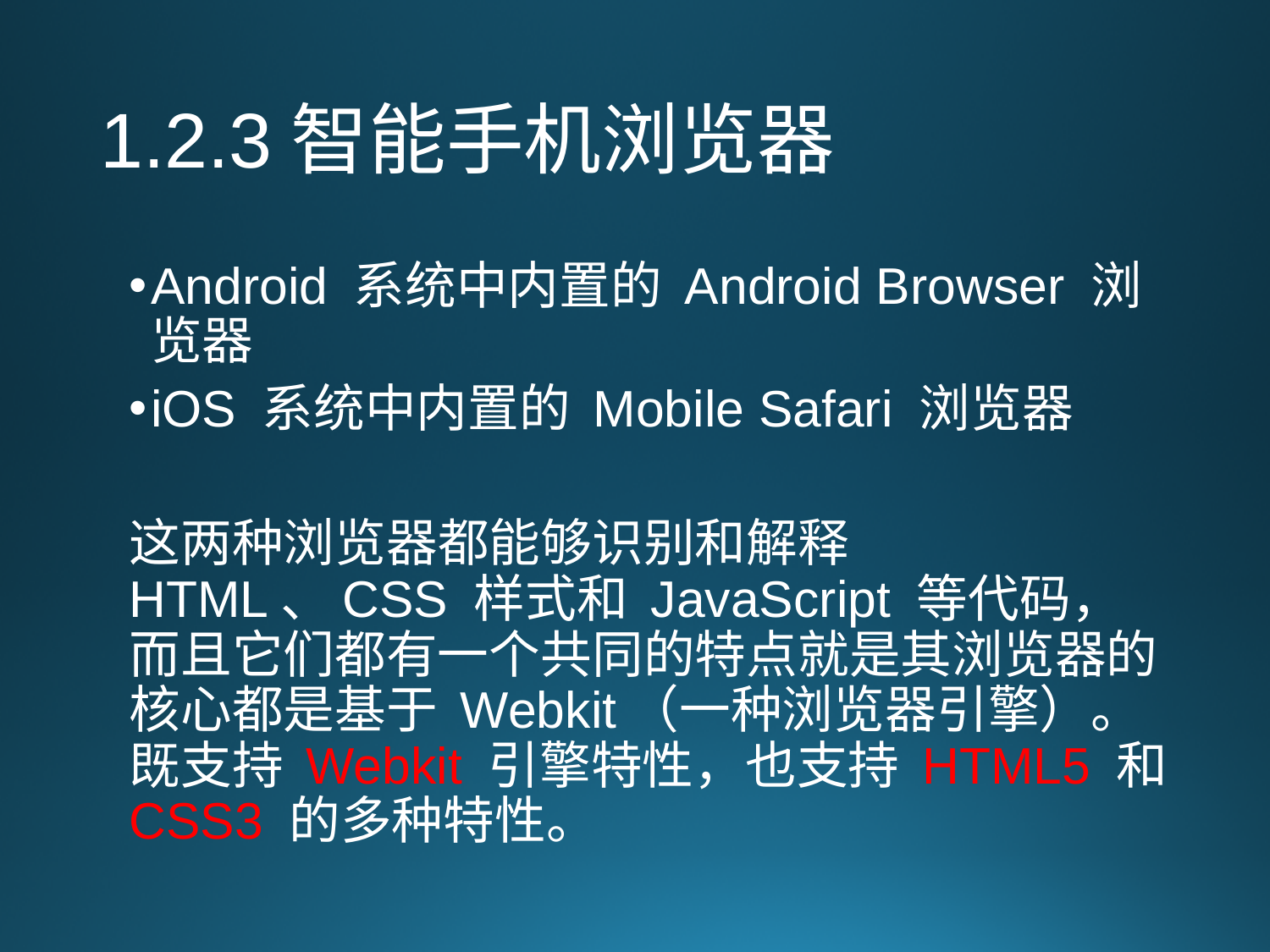

# 1.2.3智能手机浏览器
Android 系统中内置的 Android Browser 浏 览器
iOS 系统中内置的 Mobile Safari 浏览器

这两种浏览器都能够识别和解释 HTML、CSS 样式和 JavaScript 等代码，而且它们都有一个共同的特点就是其浏览器的核心都是基于 Webkit（一种浏览器引擎）。既支持 Webkit 引擎特性，也支持 HTML5 和 CSS3 的多种特性。